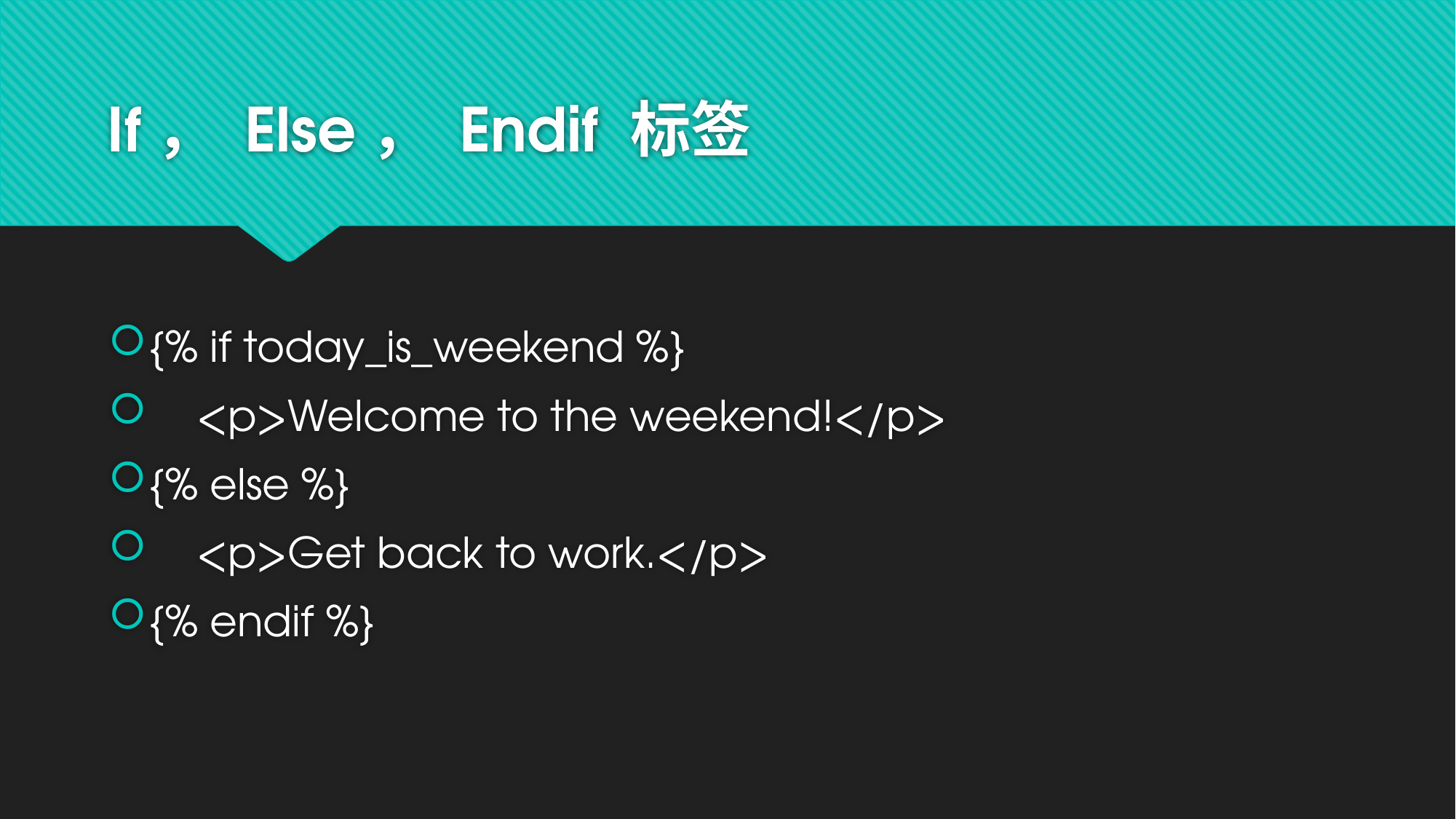

# If， Else， Endif 标签
{% if today_is_weekend %}
    <p>Welcome to the weekend!</p>
{% else %}
    <p>Get back to work.</p>
{% endif %}